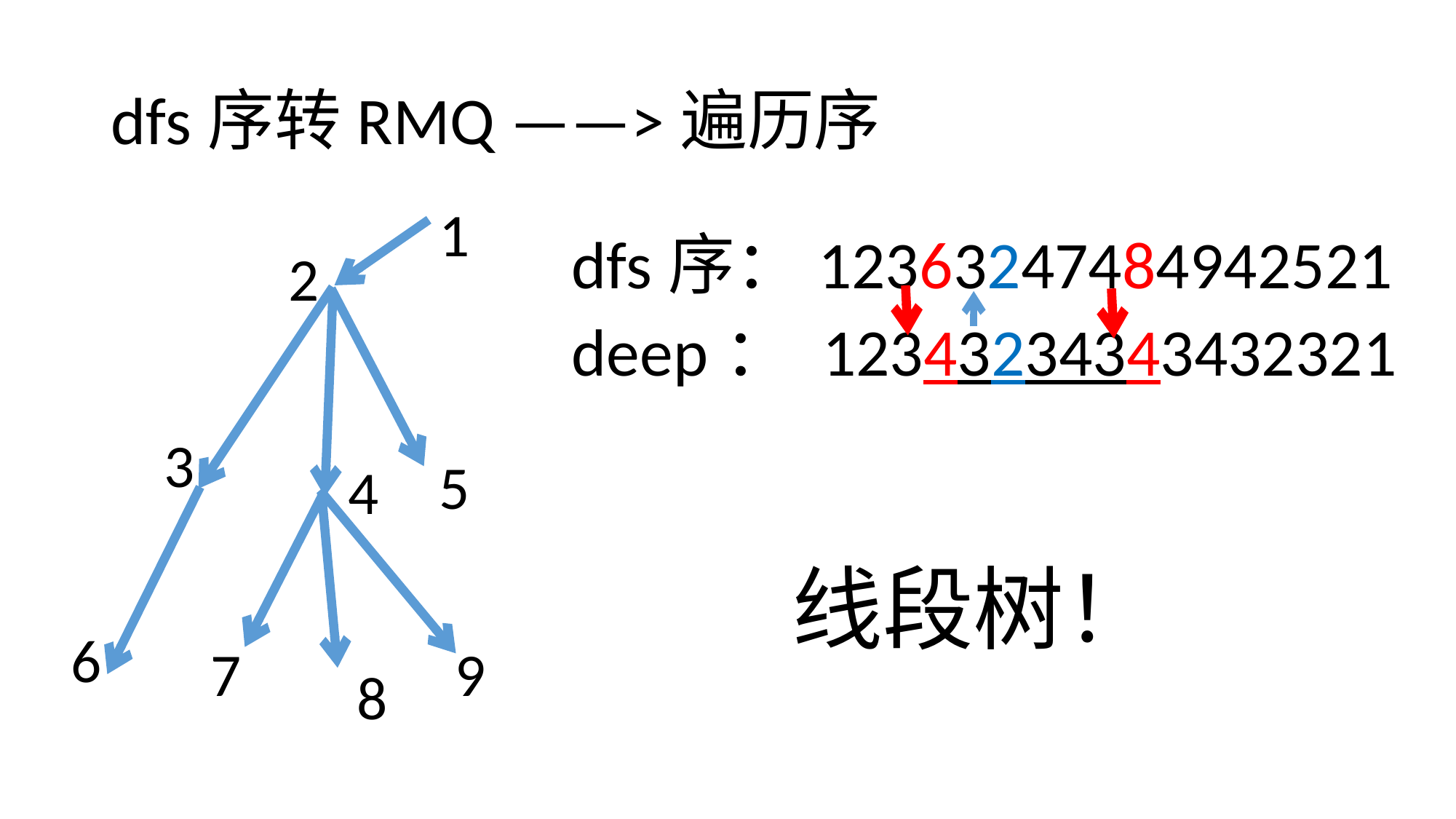

# dfs序转RMQ ——>遍历序
1
2
3
5
4
6
7
9
8
dfs序：12363247484942521
deep： 12343234343432321
线段树！